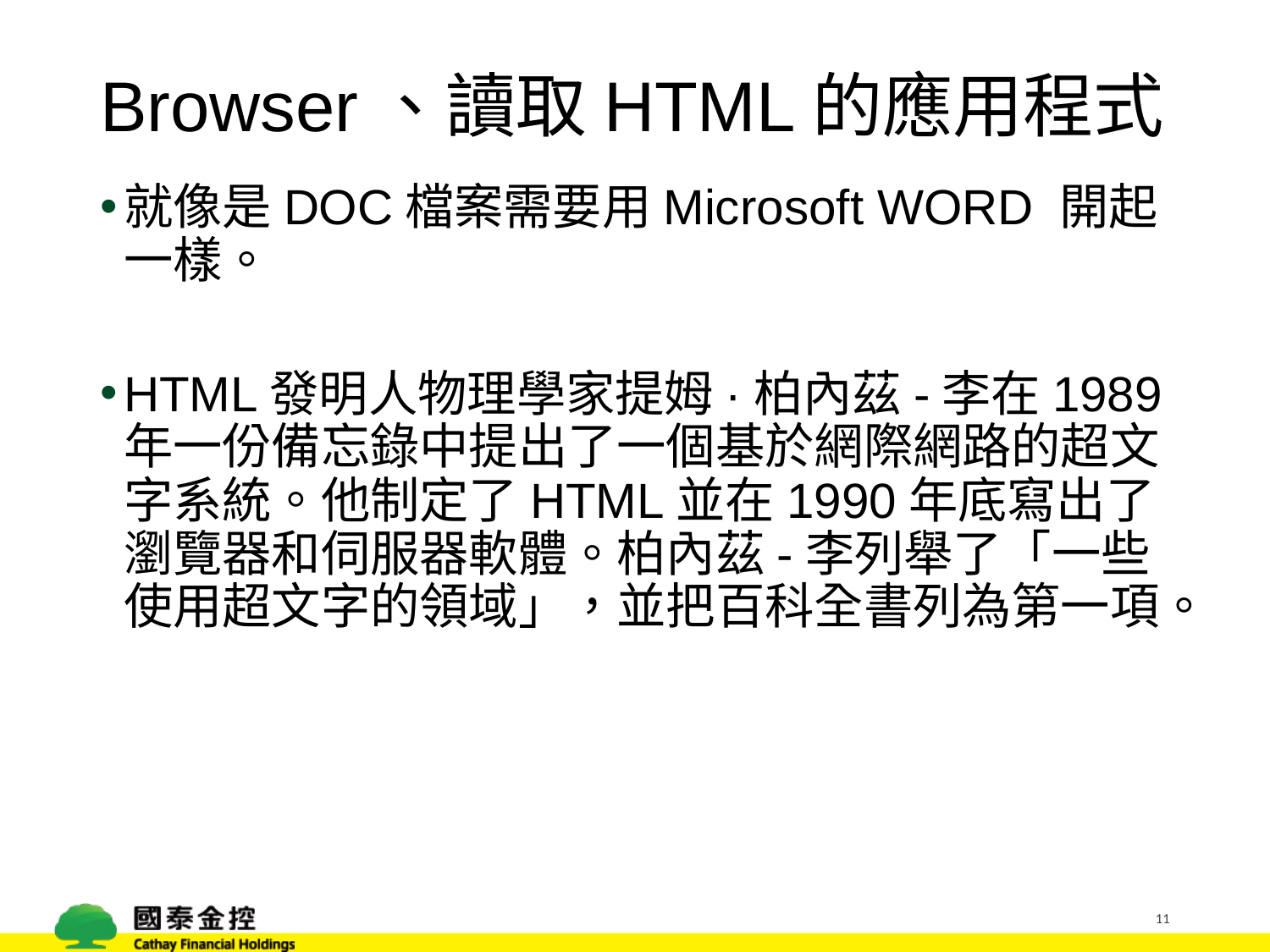

# Browser、讀取HTML的應用程式
就像是DOC檔案需要用Microsoft WORD 開起一樣。

HTML發明人物理學家提姆·柏內茲-李在1989年一份備忘錄中提出了一個基於網際網路的超文字系統。他制定了HTML並在1990年底寫出了瀏覽器和伺服器軟體。柏內茲-李列舉了「一些使用超文字的領域」，並把百科全書列為第一項。